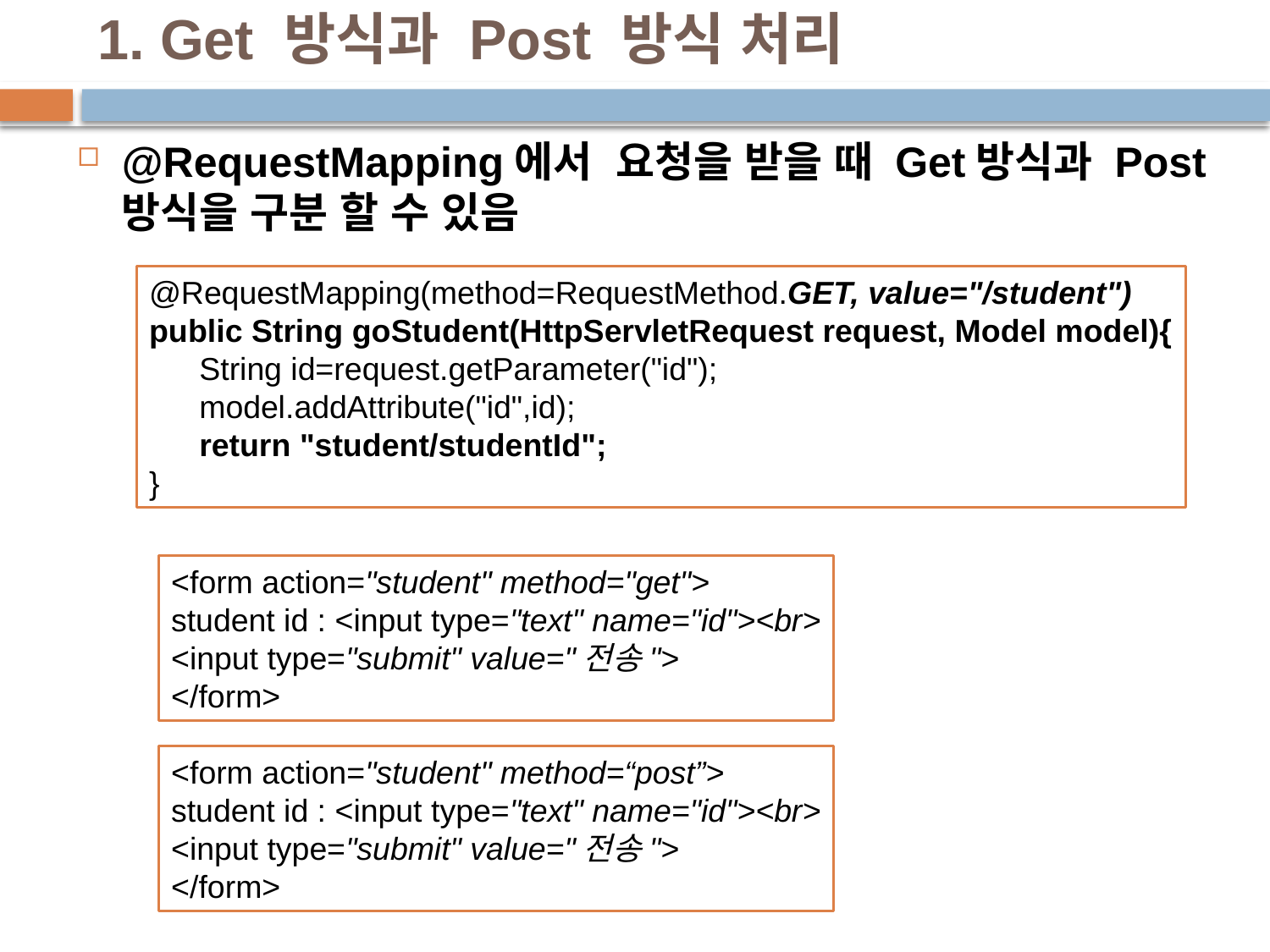

# 1. Get 방식과 Post 방식 처리
@RequestMapping에서  요청을 받을 때 Get방식과 Post 방식을 구분 할 수 있음

@RequestMapping(method=RequestMethod.GET, value="/student")
public String goStudent(HttpServletRequest request, Model model){
	String id=request.getParameter("id");
	model.addAttribute("id",id);
	return "student/studentId";
}
<form action="student" method="get">
student id : <input type="text" name="id"><br>
<input type="submit" value="전송">
</form>
<form action="student" method=“post”>
student id : <input type="text" name="id"><br>
<input type="submit" value="전송">
</form>